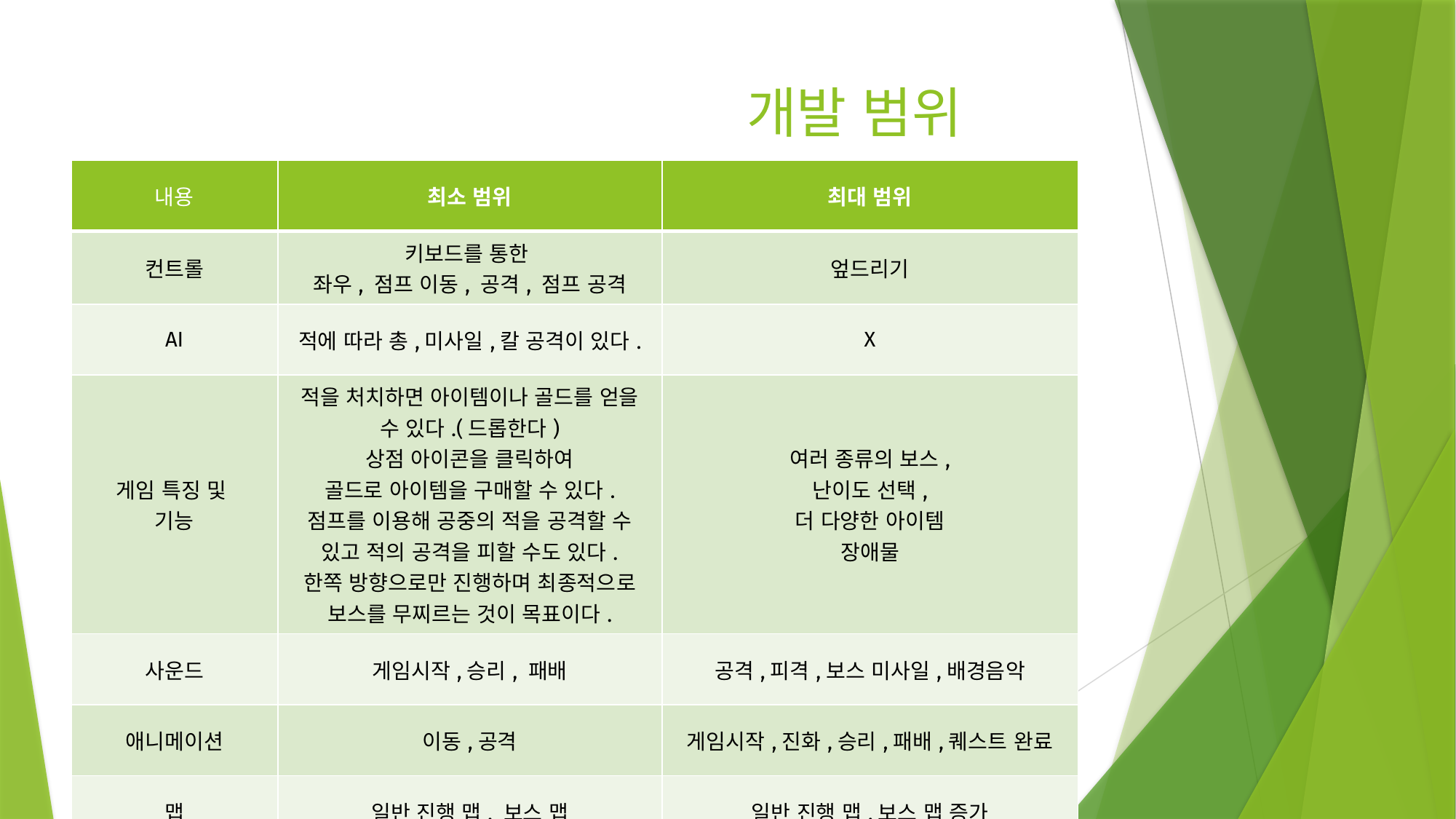

# 개발 범위
| 내용 | 최소 범위 | 최대 범위 |
| --- | --- | --- |
| 컨트롤 | 키보드를 통한 좌우, 점프 이동, 공격, 점프 공격 | 엎드리기 |
| AI | 적에 따라 총,미사일,칼 공격이 있다. | X |
| 게임 특징 및 기능 | 적을 처치하면 아이템이나 골드를 얻을 수 있다.(드롭한다) 상점 아이콘을 클릭하여 골드로 아이템을 구매할 수 있다. 점프를 이용해 공중의 적을 공격할 수 있고 적의 공격을 피할 수도 있다. 한쪽 방향으로만 진행하며 최종적으로 보스를 무찌르는 것이 목표이다. | 여러 종류의 보스, 난이도 선택, 더 다양한 아이템 장애물 |
| 사운드 | 게임시작,승리, 패배 | 공격,피격,보스 미사일,배경음악 |
| 애니메이션 | 이동,공격 | 게임시작,진화,승리,패배,퀘스트 완료 |
| 맵 | 일반 진행 맵, 보스 맵 | 일반 진행 맵,보스 맵 증가 |